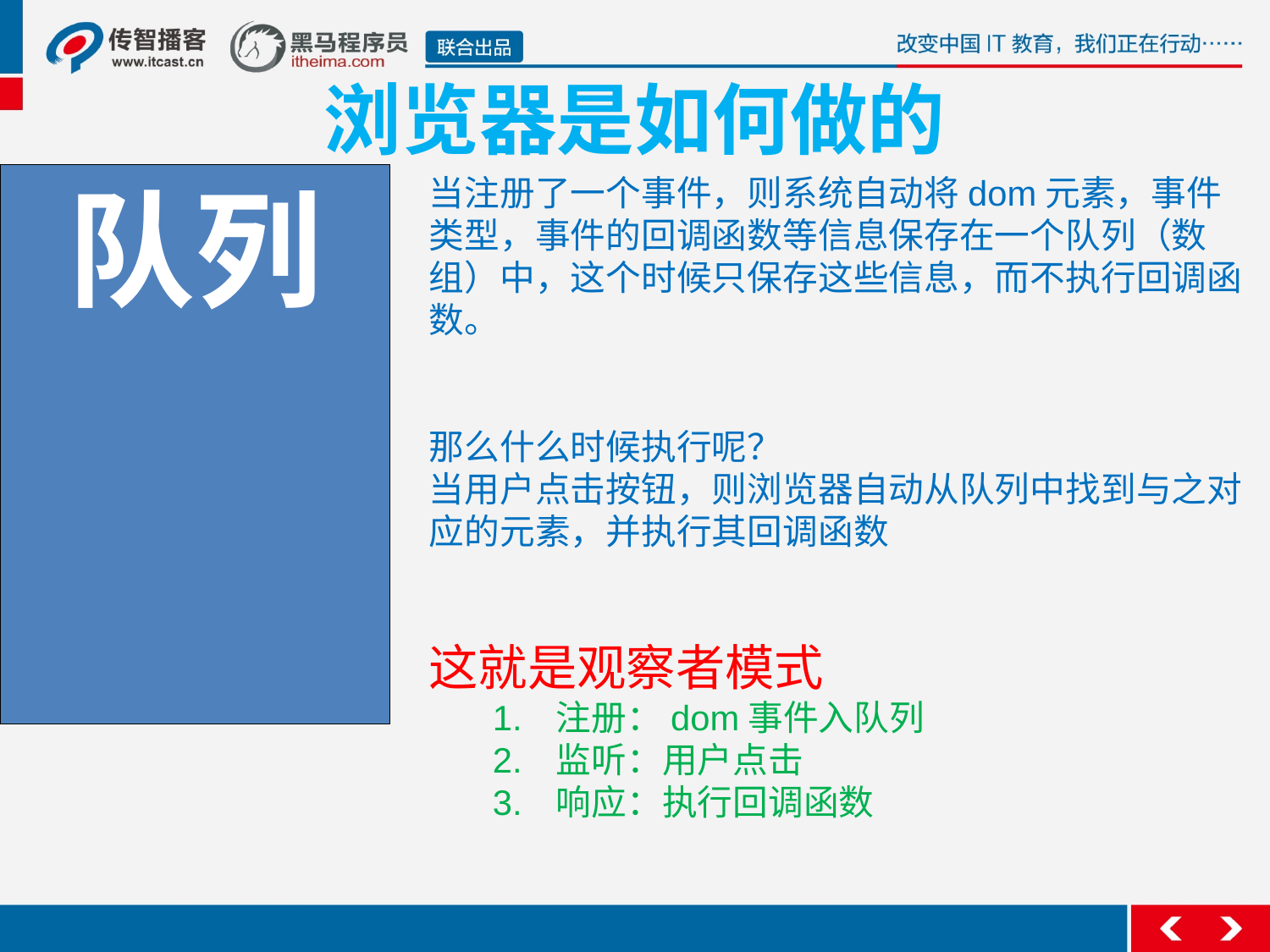

# 浏览器是如何做的
队列
当注册了一个事件，则系统自动将dom元素，事件类型，事件的回调函数等信息保存在一个队列（数组）中，这个时候只保存这些信息，而不执行回调函数。

那么什么时候执行呢？
当用户点击按钮，则浏览器自动从队列中找到与之对应的元素，并执行其回调函数

这就是观察者模式
注册：dom事件入队列
监听：用户点击
响应：执行回调函数